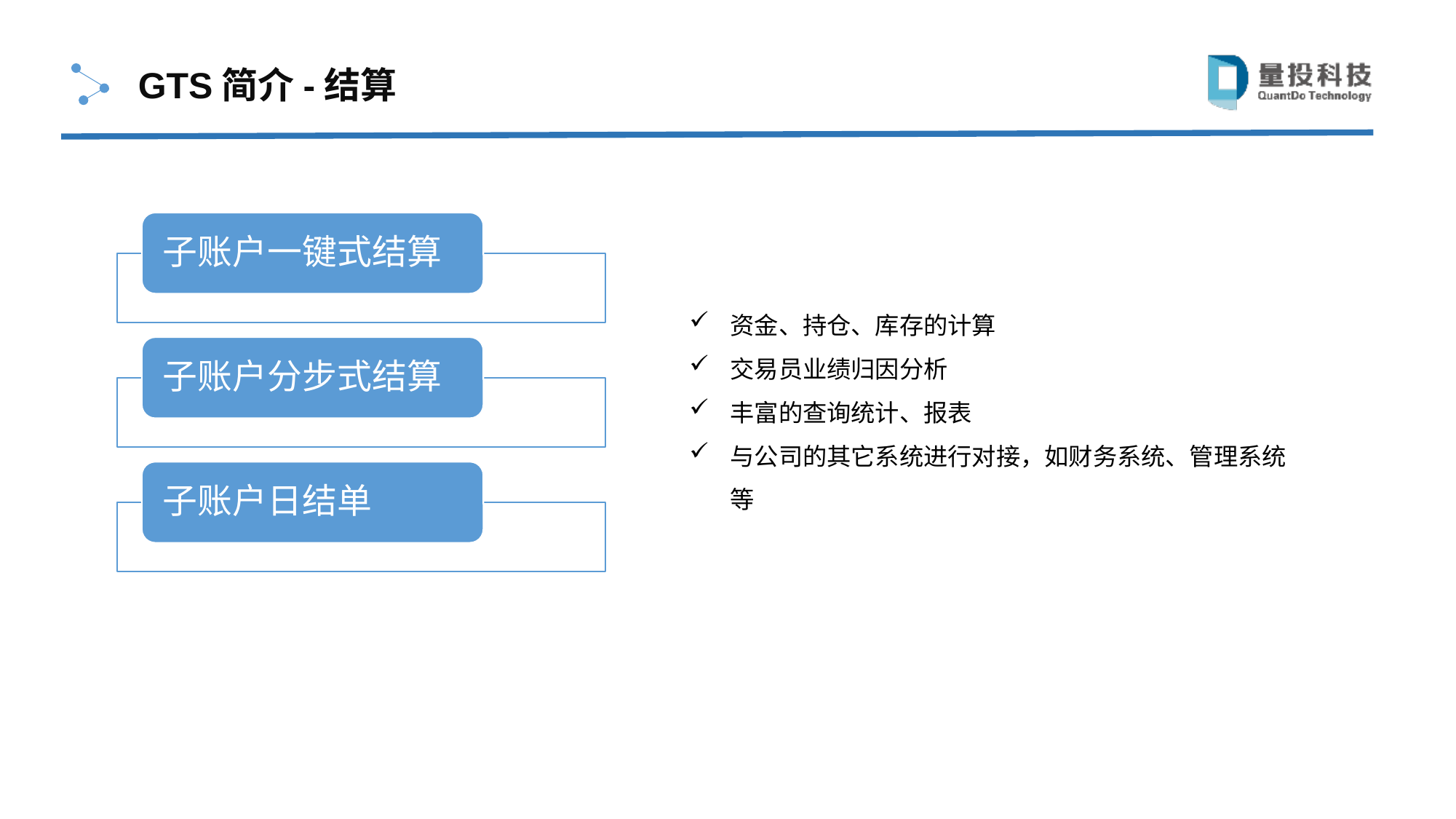

GTS简介-结算
子账户一键式结算
子账户分步式结算
子账户日结单
资金、持仓、库存的计算
交易员业绩归因分析
丰富的查询统计、报表
与公司的其它系统进行对接，如财务系统、管理系统等